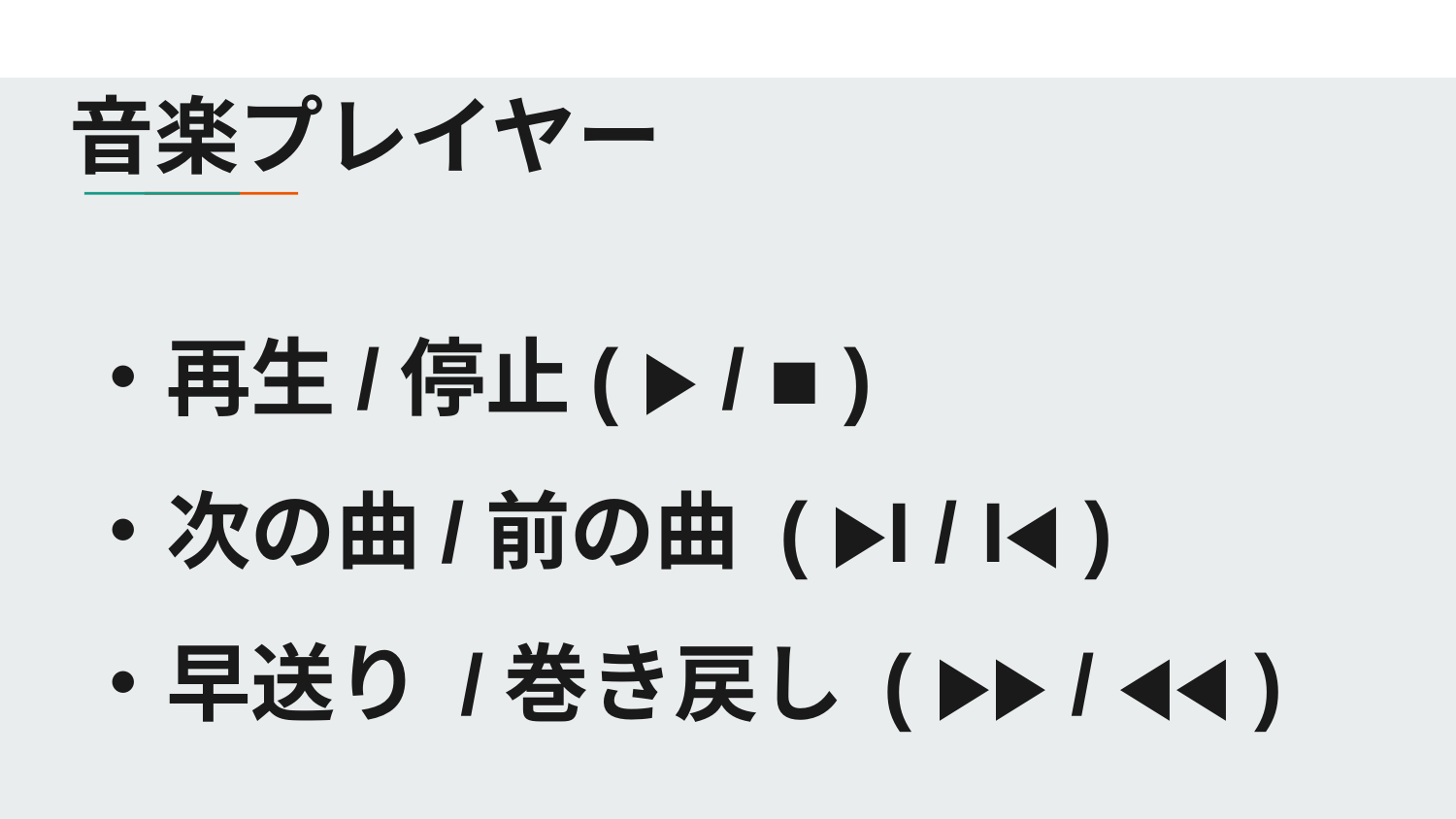

# 音楽プレイヤー
・再生/停止( ▶ / ■ )
・次の曲/前の曲 ( ▶I / I◀ )
・早送り /巻き戻し ( ▶▶ / ◀◀ )